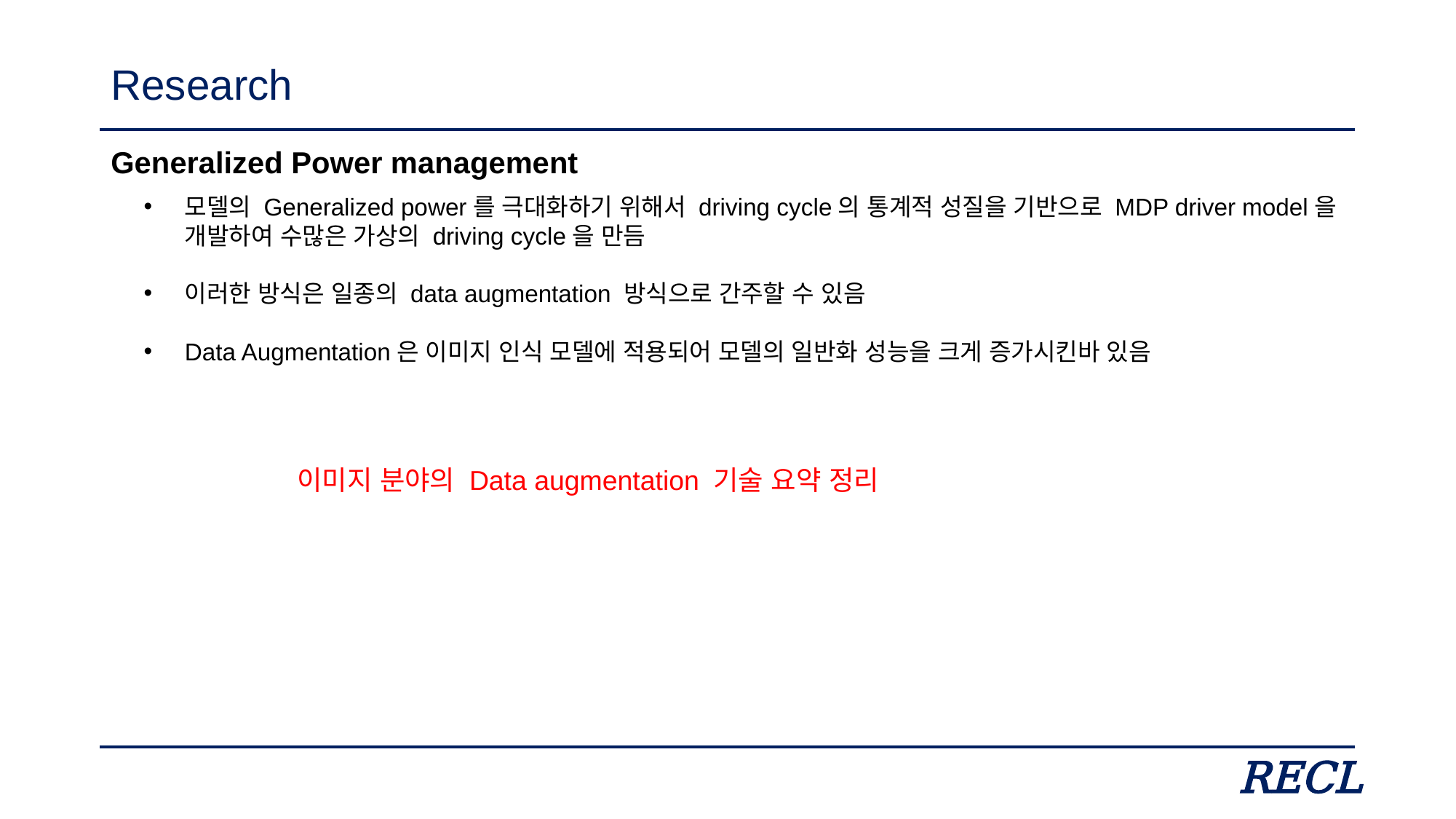

# Research
Generalized Power management

모델의 Generalized power를 극대화하기 위해서 driving cycle의 통계적 성질을 기반으로 MDP driver model을
개발하여 수많은 가상의 driving cycle을 만듬

이러한 방식은 일종의 data augmentation 방식으로 간주할 수 있음

Data Augmentation은 이미지 인식 모델에 적용되어 모델의 일반화 성능을 크게 증가시킨바 있음

이미지 분야의 Data augmentation 기술 요약 정리
RECL